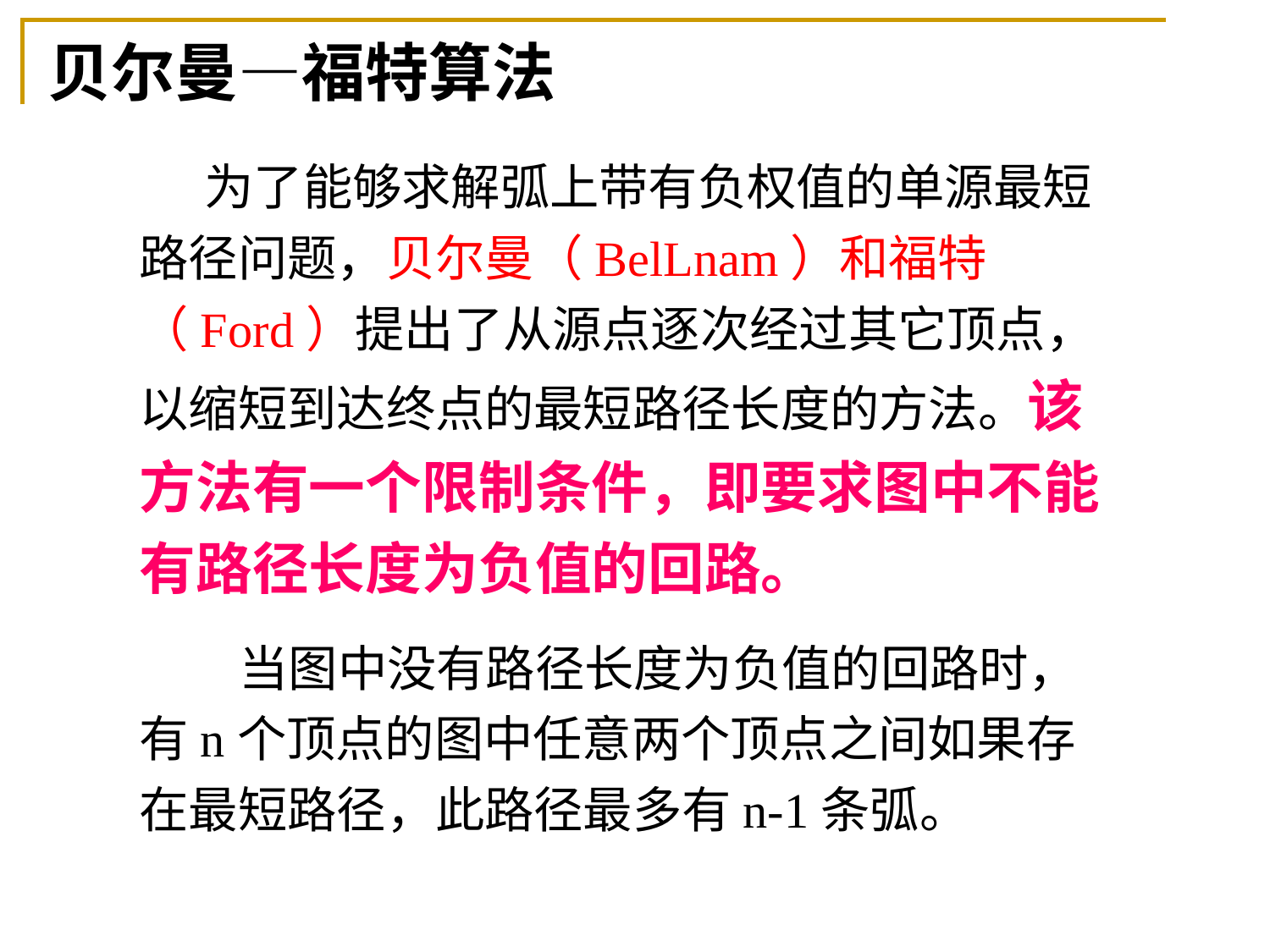

# 贝尔曼—福特算法
        为了能够求解弧上带有负权值的单源最短路径问题，贝尔曼（BelLnam）和福特（Ford）提出了从源点逐次经过其它顶点，以缩短到达终点的最短路径长度的方法。该方法有一个限制条件，即要求图中不能有路径长度为负值的回路。
        当图中没有路径长度为负值的回路时，有n个顶点的图中任意两个顶点之间如果存在最短路径，此路径最多有n-1条弧。